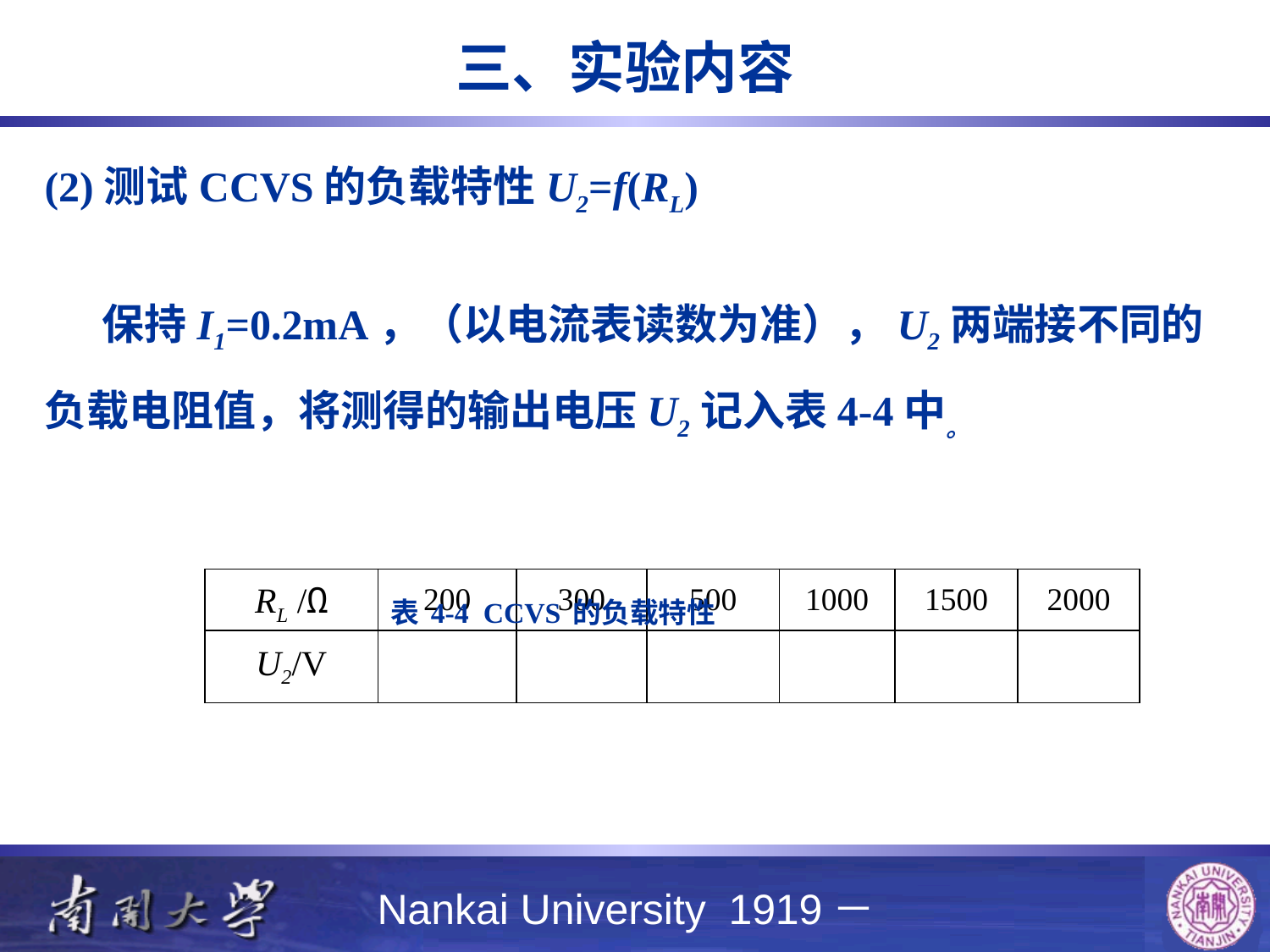

三、实验内容
(2)测试CCVS的负载特性U2=f(RL)

     保持I1=0.2mA，（以电流表读数为准），U2两端接不同的负载电阻值，将测得的输出电压U2记入表4-4中。

                                                             表4-4  CCVS的负载特性
| RL /Ω | 200 | 300 | 500 | 1000 | 1500 | 2000 |
| --- | --- | --- | --- | --- | --- | --- |
| U2/V |  |  |  |  |  |  |